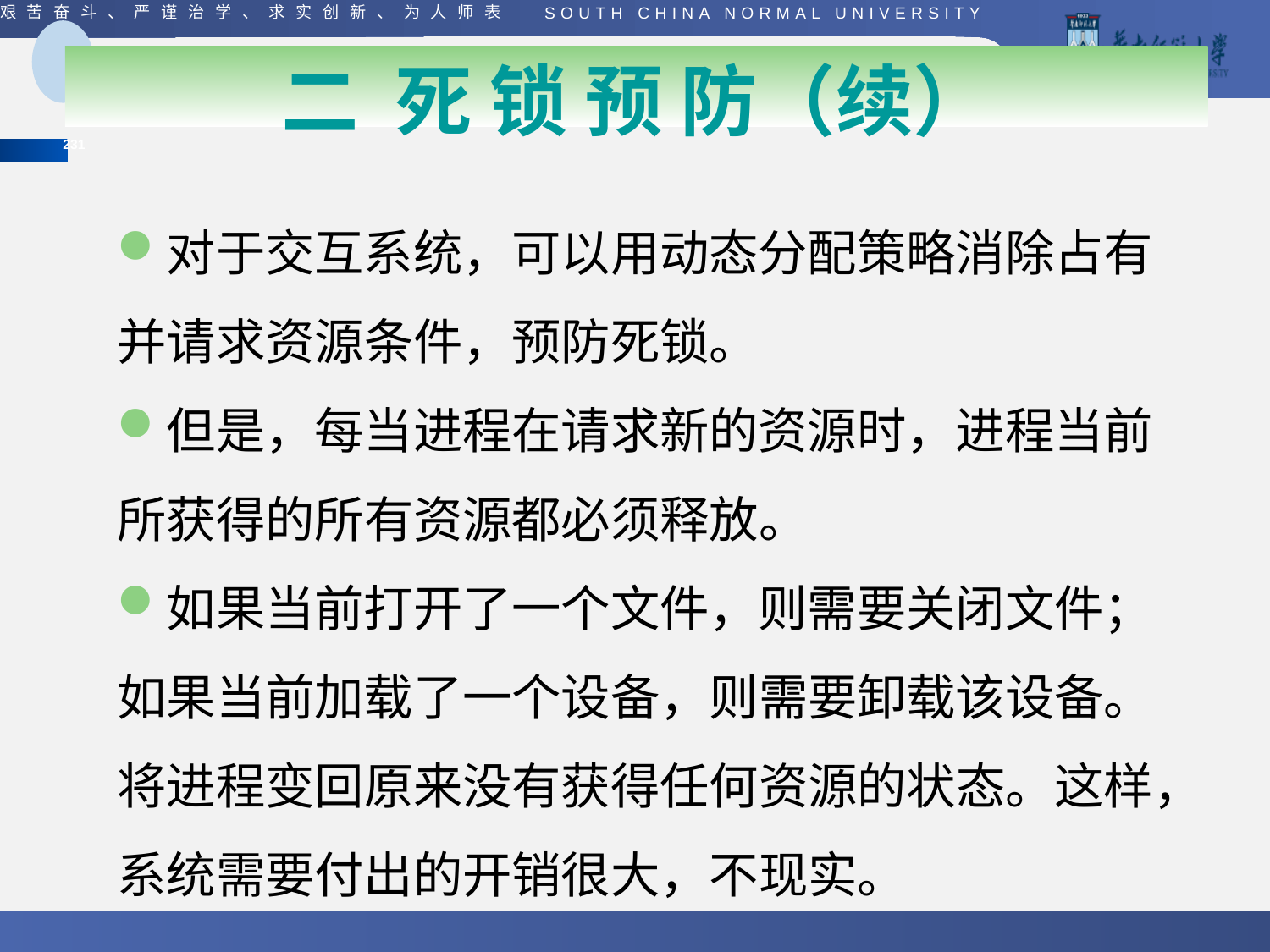

二  死 锁 预 防（续）
对于交互系统，可以用动态分配策略消除占有并请求资源条件，预防死锁。
但是，每当进程在请求新的资源时，进程当前所获得的所有资源都必须释放。
如果当前打开了一个文件，则需要关闭文件；如果当前加载了一个设备，则需要卸载该设备。将进程变回原来没有获得任何资源的状态。这样，系统需要付出的开销很大，不现实。

231